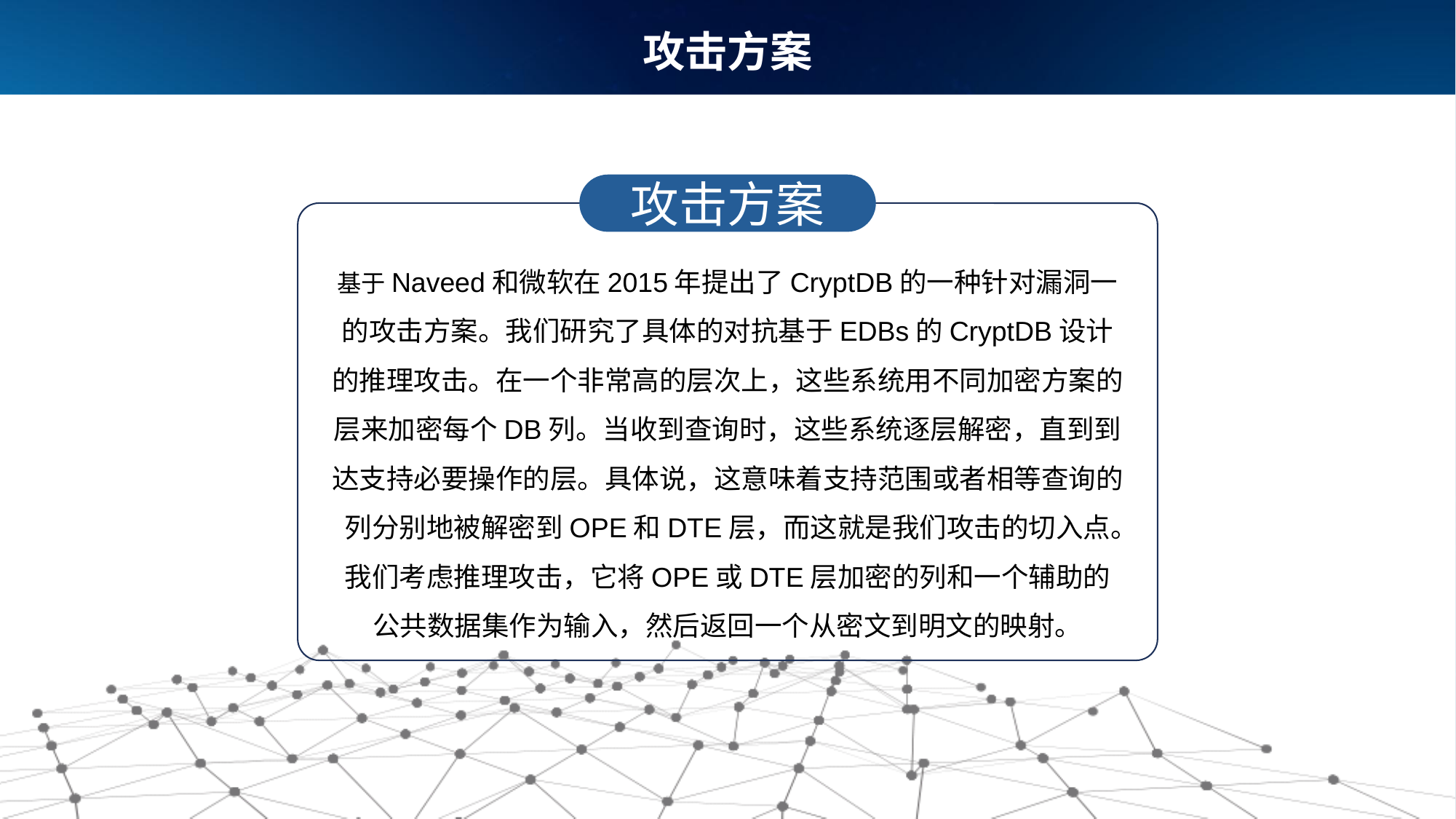

# 攻击方案
攻击方案

基于Naveed和微软在2015年提出了CryptDB的一种针对漏洞一的攻击方案。我们研究了具体的对抗基于EDBs的CryptDB设计的推理攻击。在一个非常高的层次上，这些系统用不同加密方案的层来加密每个DB列。当收到查询时，这些系统逐层解密，直到到达支持必要操作的层。具体说，这意味着支持范围或者相等查询的列分别地被解密到OPE和DTE层，而这就是我们攻击的切入点。我们考虑推理攻击，它将OPE或DTE层加密的列和一个辅助的公共数据集作为输入，然后返回一个从密文到明文的映射。